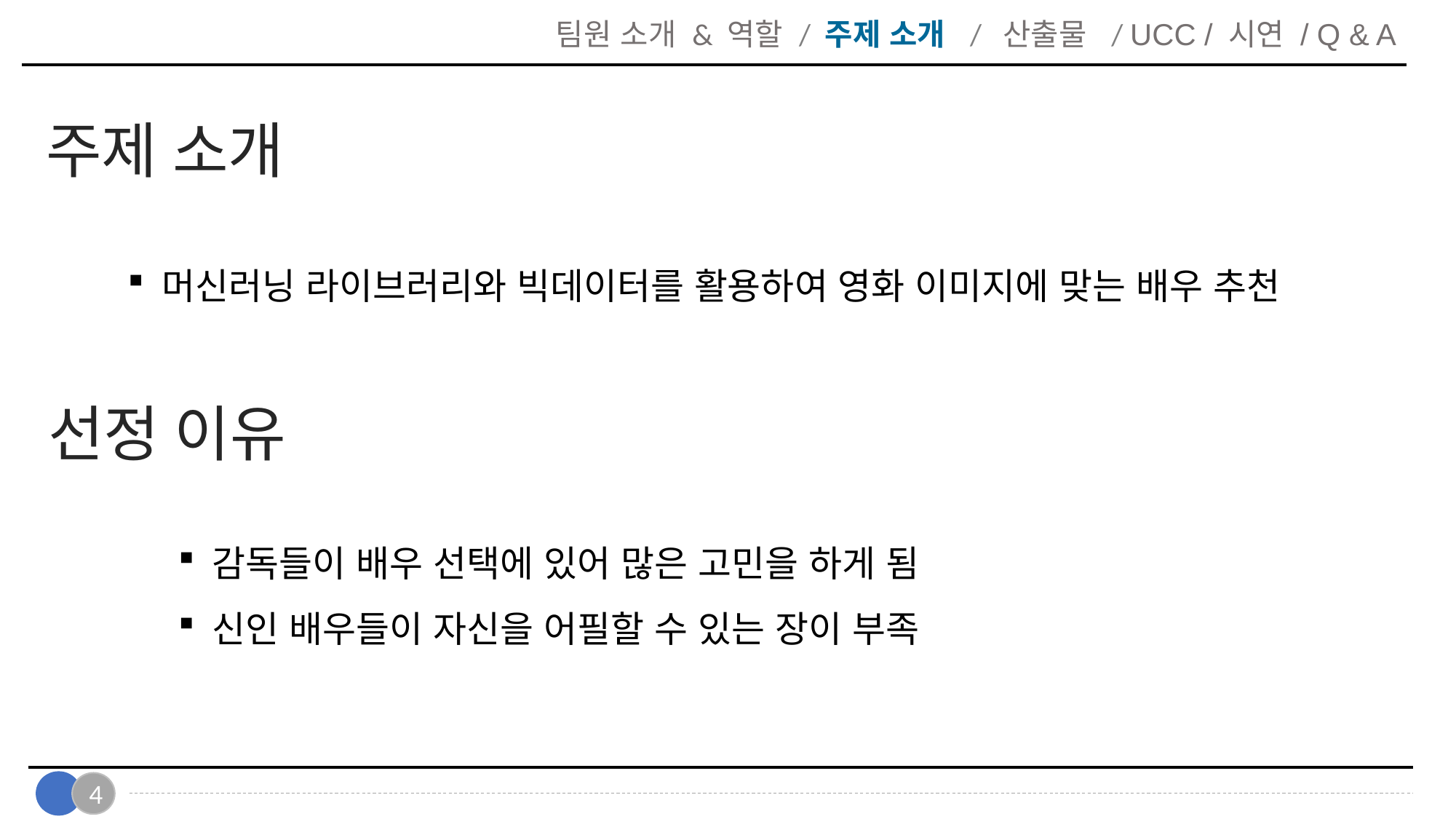

팀원 소개 & 역할 / 주제 소개  /  산출물  / UCC / 시연 / Q & A
주제 소개
머신러닝 라이브러리와 빅데이터를 활용하여 영화 이미지에 맞는 배우 추천
선정 이유
감독들이 배우 선택에 있어 많은 고민을 하게 됨
신인 배우들이 자신을 어필할 수 있는 장이 부족
8

4